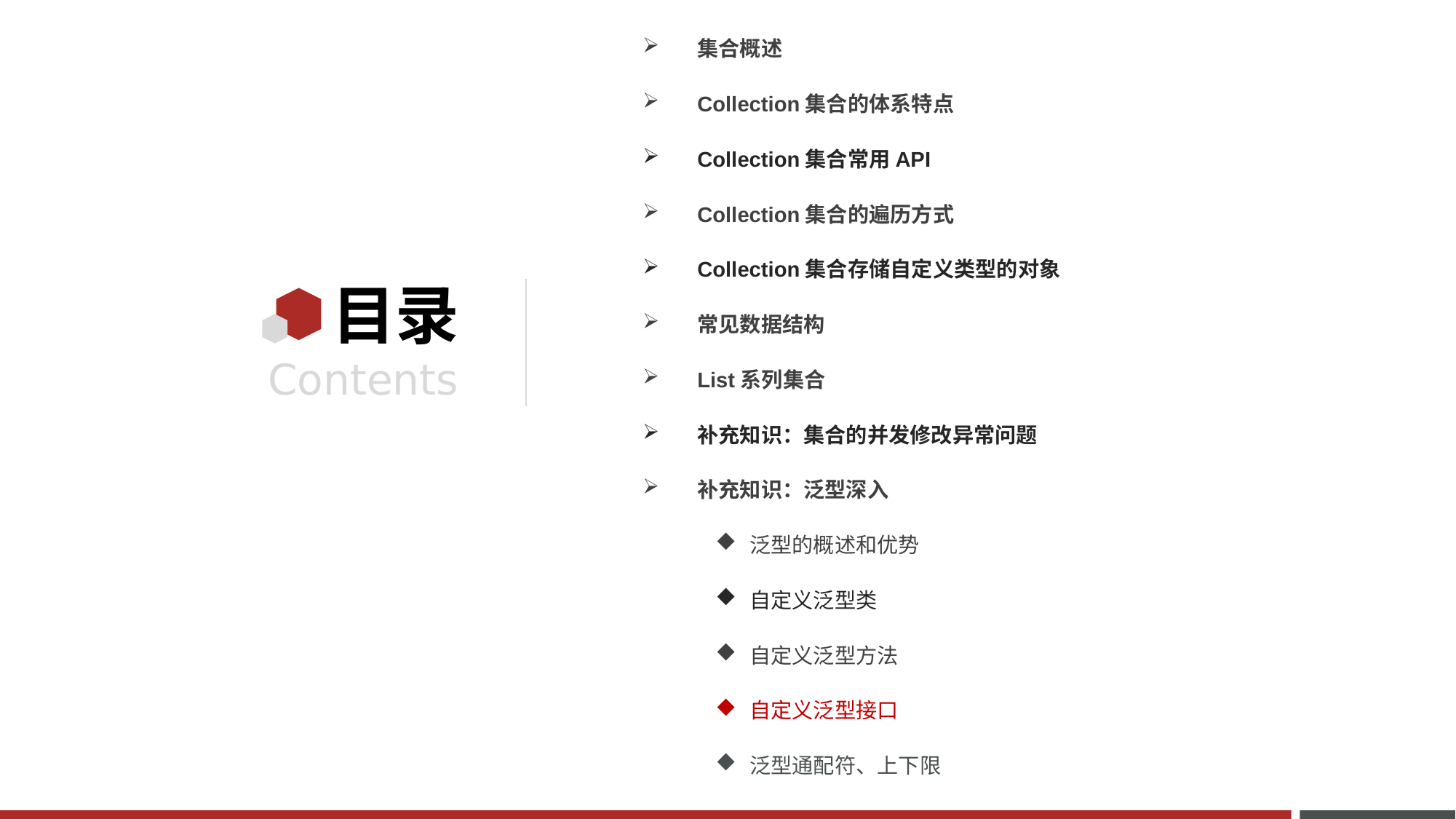

集合概述
Collection集合的体系特点
Collection集合常用API
Collection集合的遍历方式
Collection集合存储自定义类型的对象
常见数据结构
List系列集合
补充知识：集合的并发修改异常问题
补充知识：泛型深入
泛型的概述和优势
自定义泛型类
自定义泛型方法
自定义泛型接口
泛型通配符、上下限